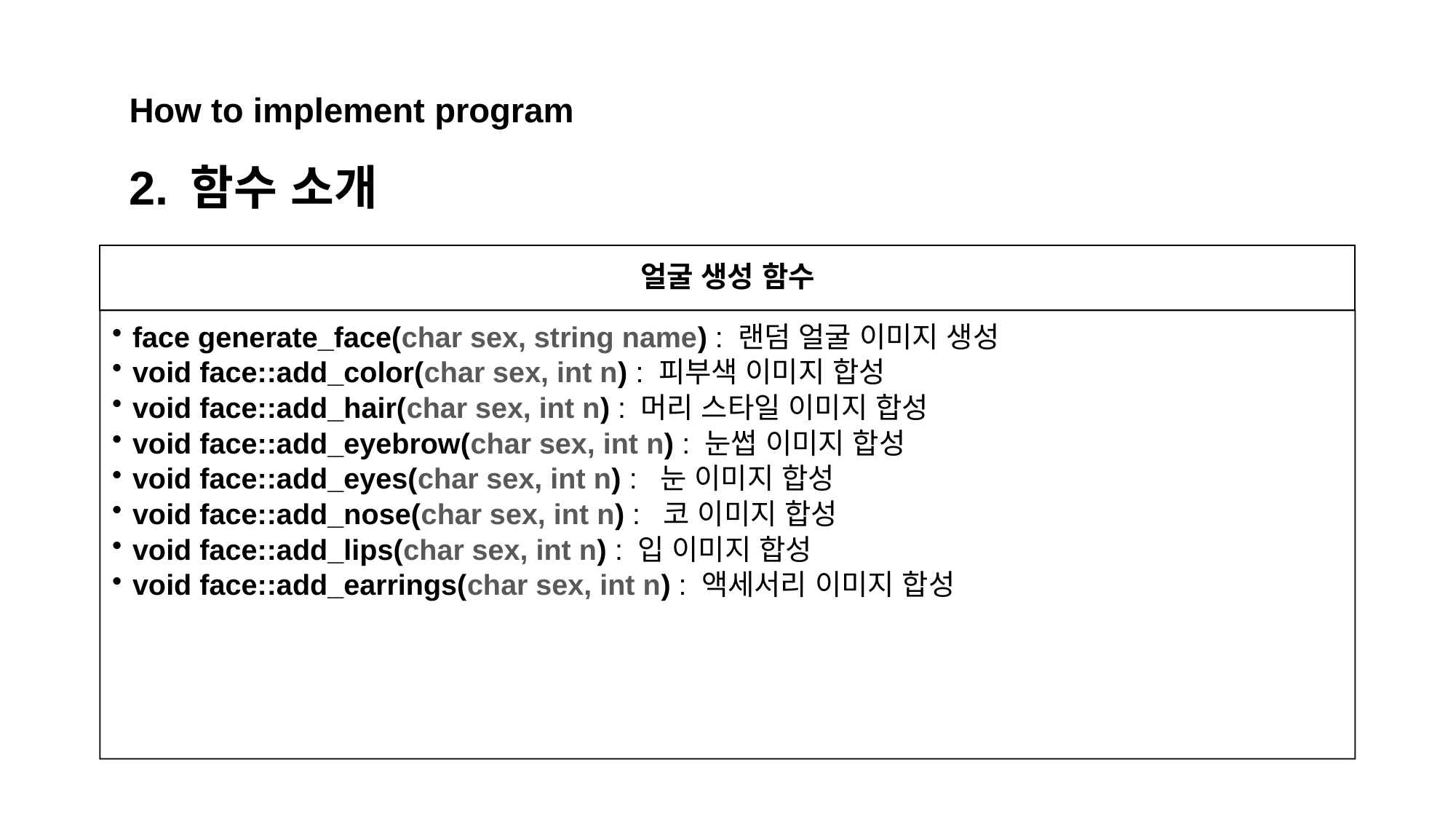

How to implement program
2. 함수 소개
얼굴 생성 함수
face generate_face(char sex, string name) : 랜덤 얼굴 이미지 생성
void face::add_color(char sex, int n) : 피부색 이미지 합성
void face::add_hair(char sex, int n) : 머리 스타일 이미지 합성
void face::add_eyebrow(char sex, int n) : 눈썹 이미지 합성
void face::add_eyes(char sex, int n) :  눈 이미지 합성
void face::add_nose(char sex, int n) :  코 이미지 합성
void face::add_lips(char sex, int n) : 입 이미지 합성
void face::add_earrings(char sex, int n) : 액세서리 이미지 합성